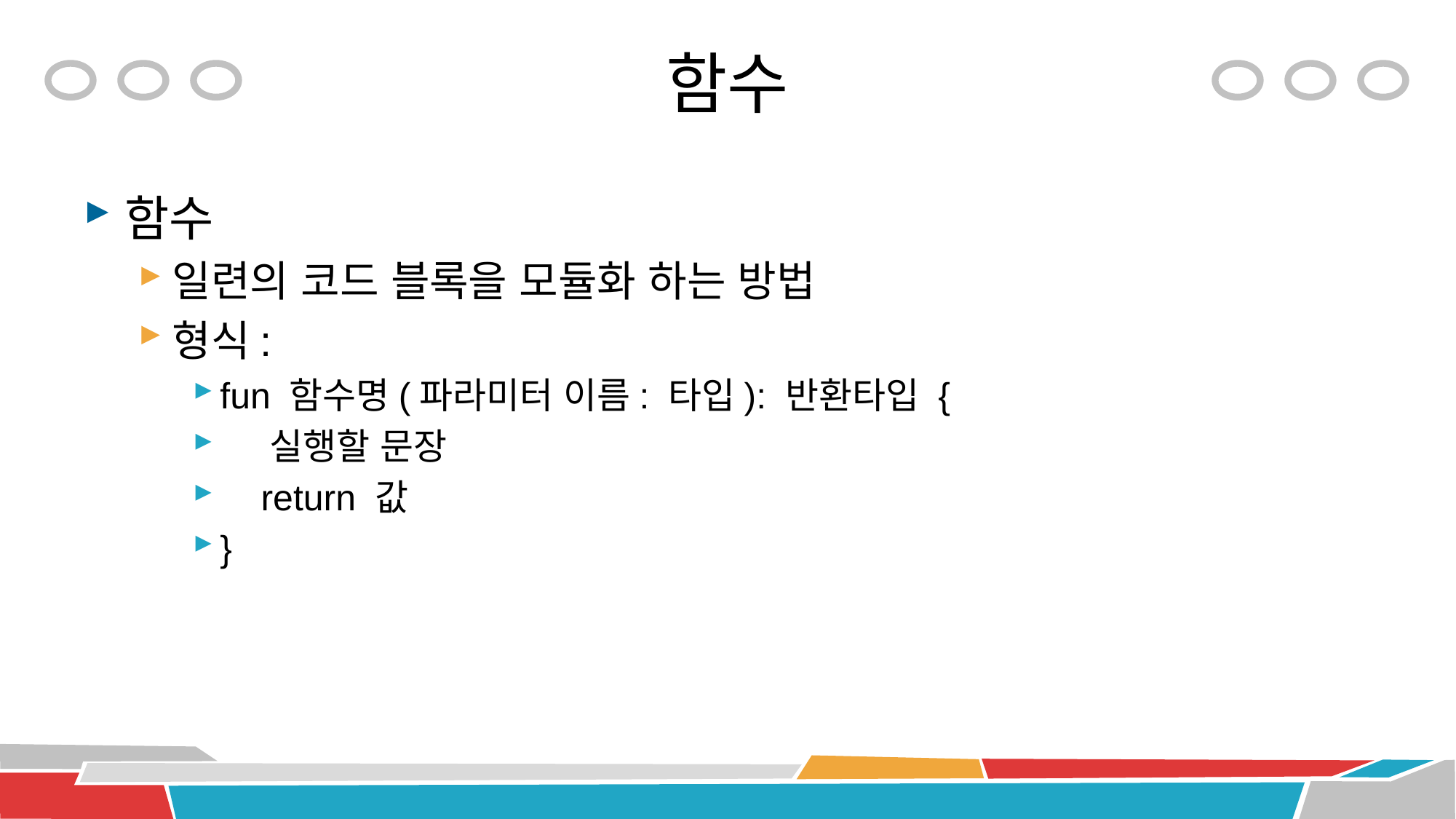

# 함수
함수
일련의 코드 블록을 모듈화 하는 방법
형식:
fun 함수명(파라미터 이름: 타입): 반환타입 {
    실행할 문장
    return 값
}